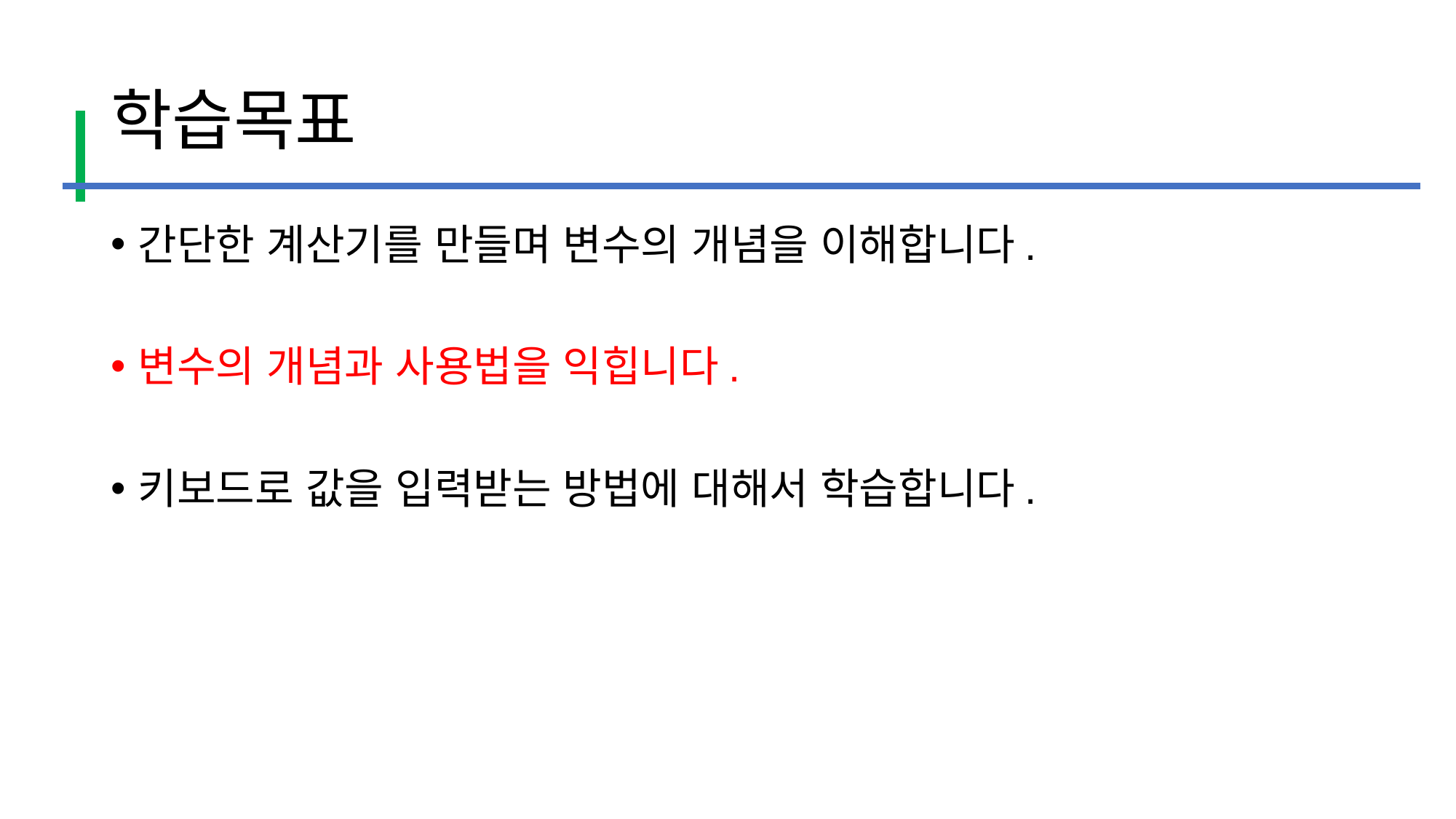

# 학습목표
간단한 계산기를 만들며 변수의 개념을 이해합니다.

변수의 개념과 사용법을 익힙니다.

키보드로 값을 입력받는 방법에 대해서 학습합니다.